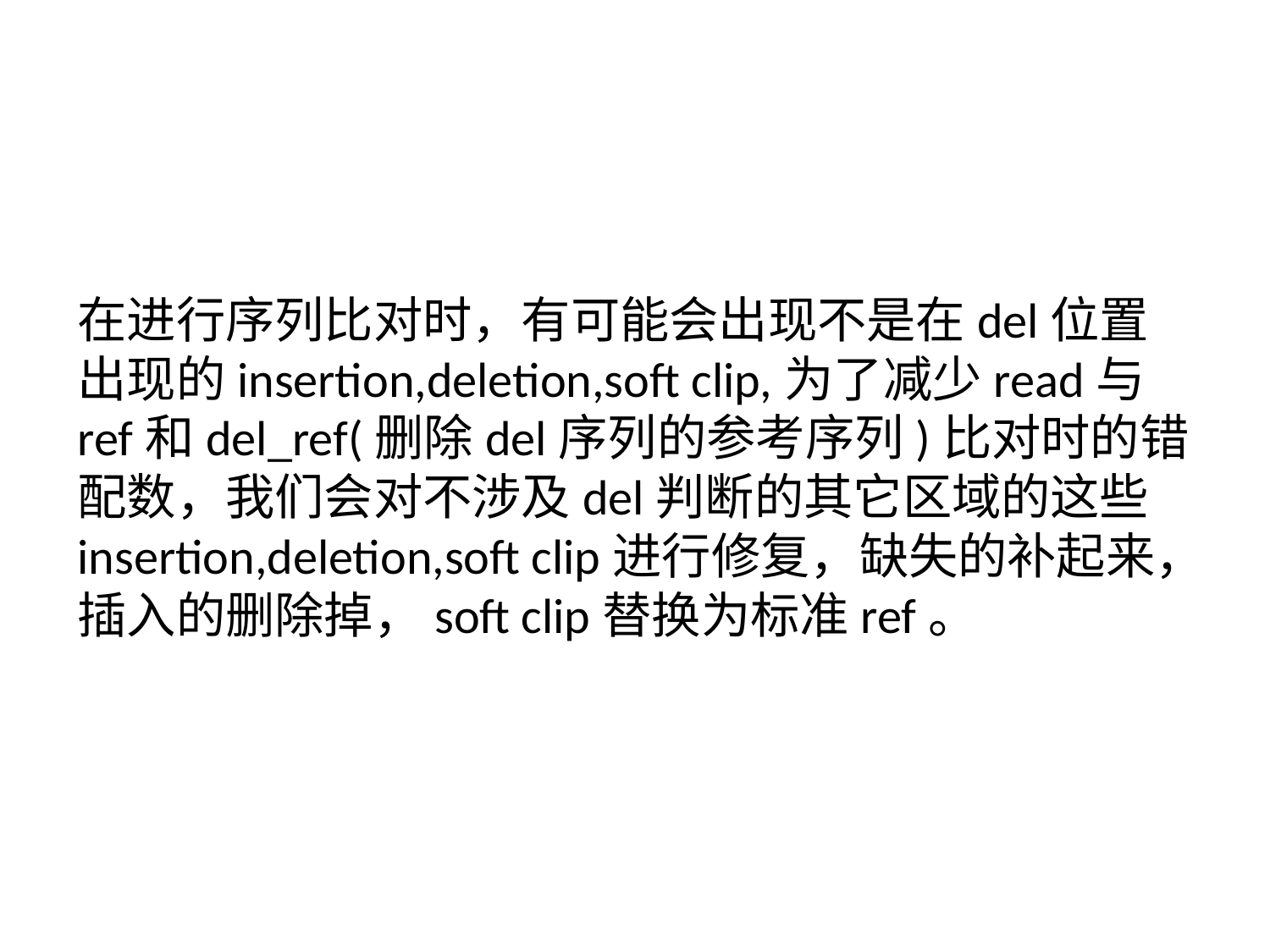

# 在进行序列比对时，有可能会出现不是在del位置出现的insertion,deletion,soft clip,为了减少read与ref和del_ref(删除del序列的参考序列)比对时的错配数，我们会对不涉及del判断的其它区域的这些insertion,deletion,soft clip进行修复，缺失的补起来，插入的删除掉，soft clip替换为标准ref。